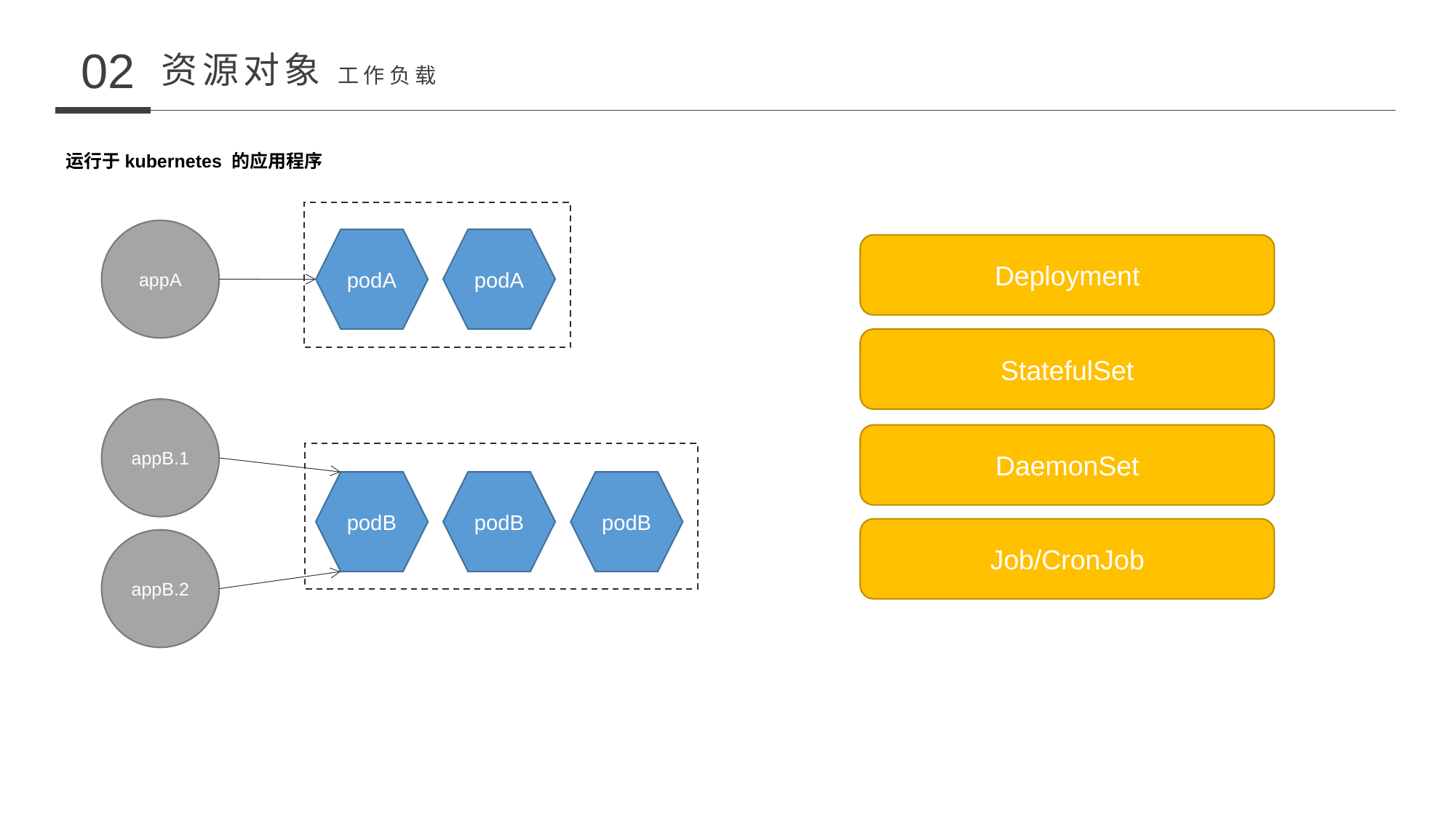

02
资源对象 工作负载
运行于kubernetes 的应用程序

appA
podA
podA
Deployment
StatefulSet
appB.1
DaemonSet

podB
podB
podB
Job/CronJob
appB.2